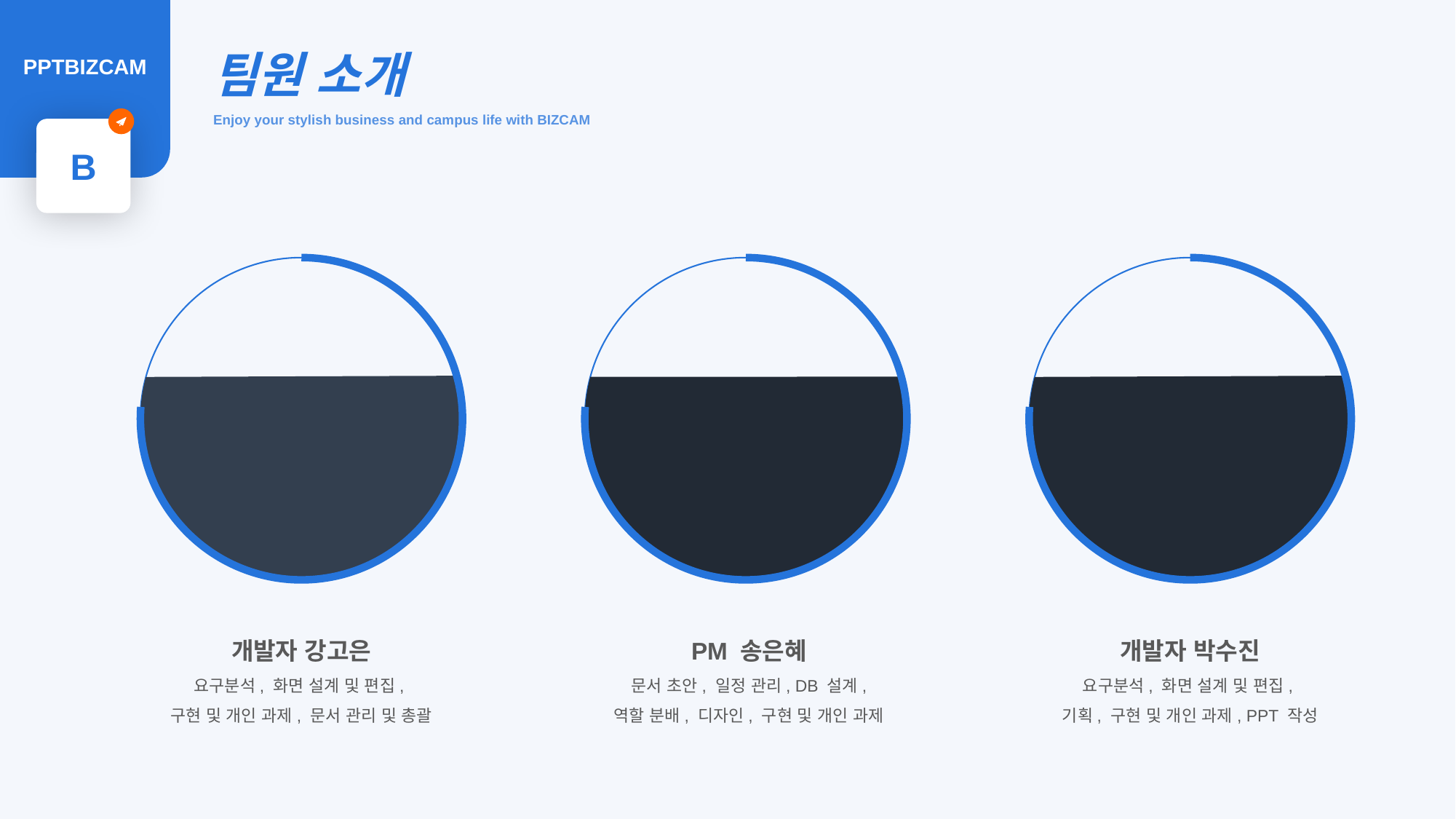

팀원 소개
Enjoy your stylish business and campus life with BIZCAM
PPTBIZCAM

B

개발자 강고은
요구분석, 화면 설계 및 편집,
구현 및 개인 과제, 문서 관리 및 총괄
PM 송은혜
문서 초안, 일정 관리, DB 설계,
역할 분배, 디자인, 구현 및 개인 과제
개발자 박수진
요구분석, 화면 설계 및 편집,
기획, 구현 및 개인 과제, PPT 작성